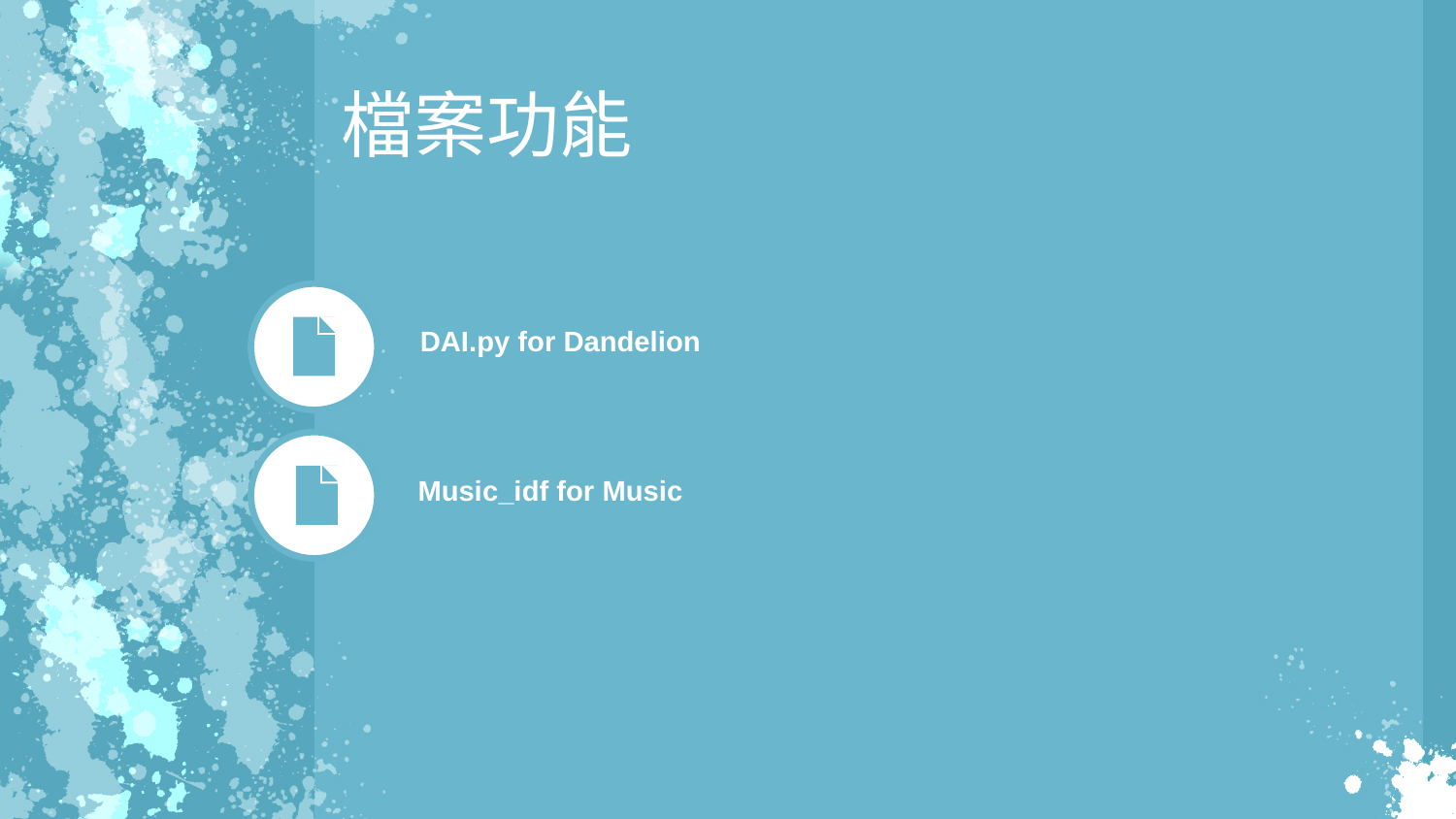

檔案功能

DAI.py for Dandelion

Music_idf for Music